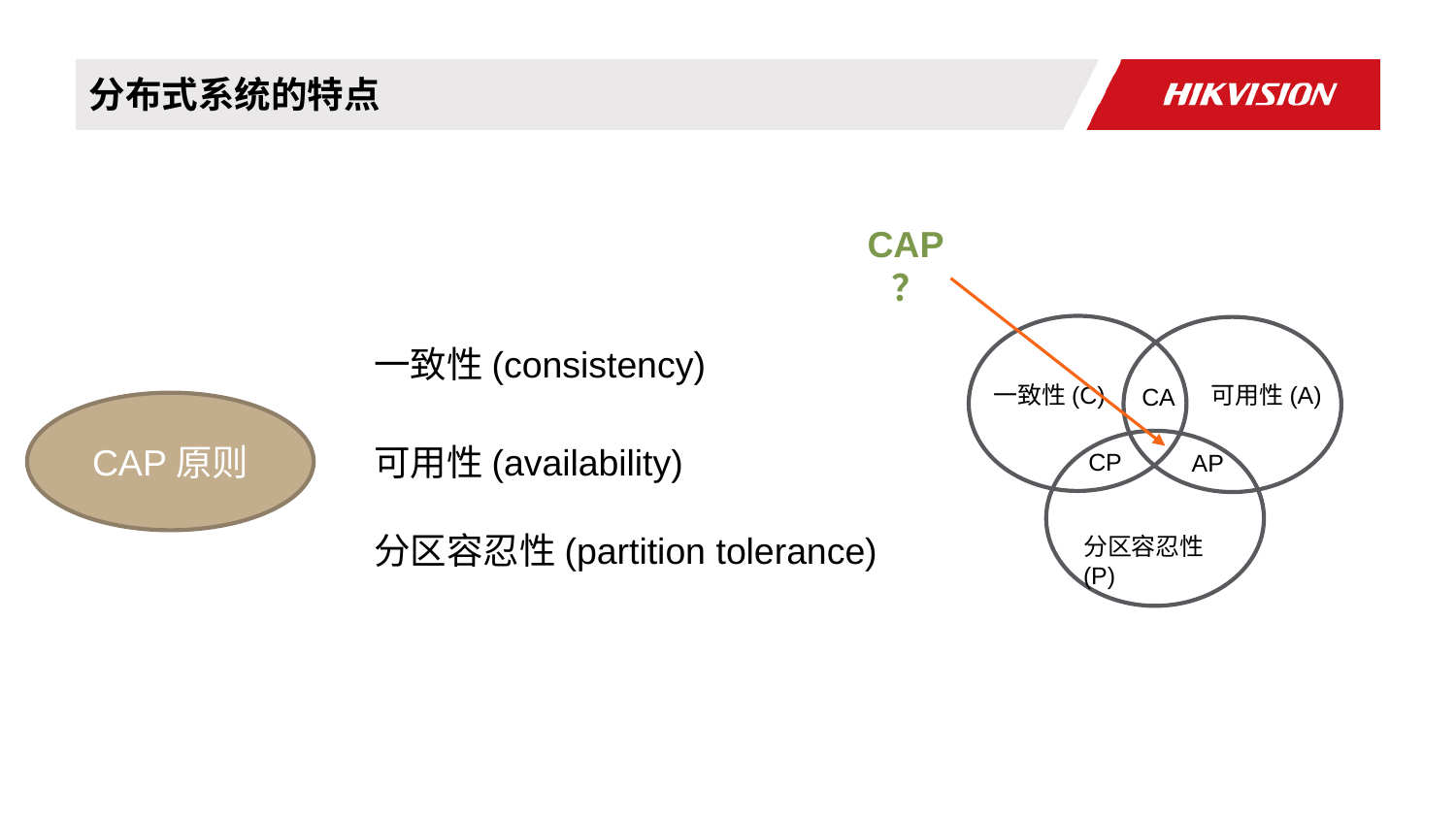

分布式系统的特点
CAP？

一致性(consistency)
一致性(C)
可用性(A)
CA
CAP原则

可用性(availability)
CP
AP
分区容忍性(partition tolerance)
分区容忍性(P)